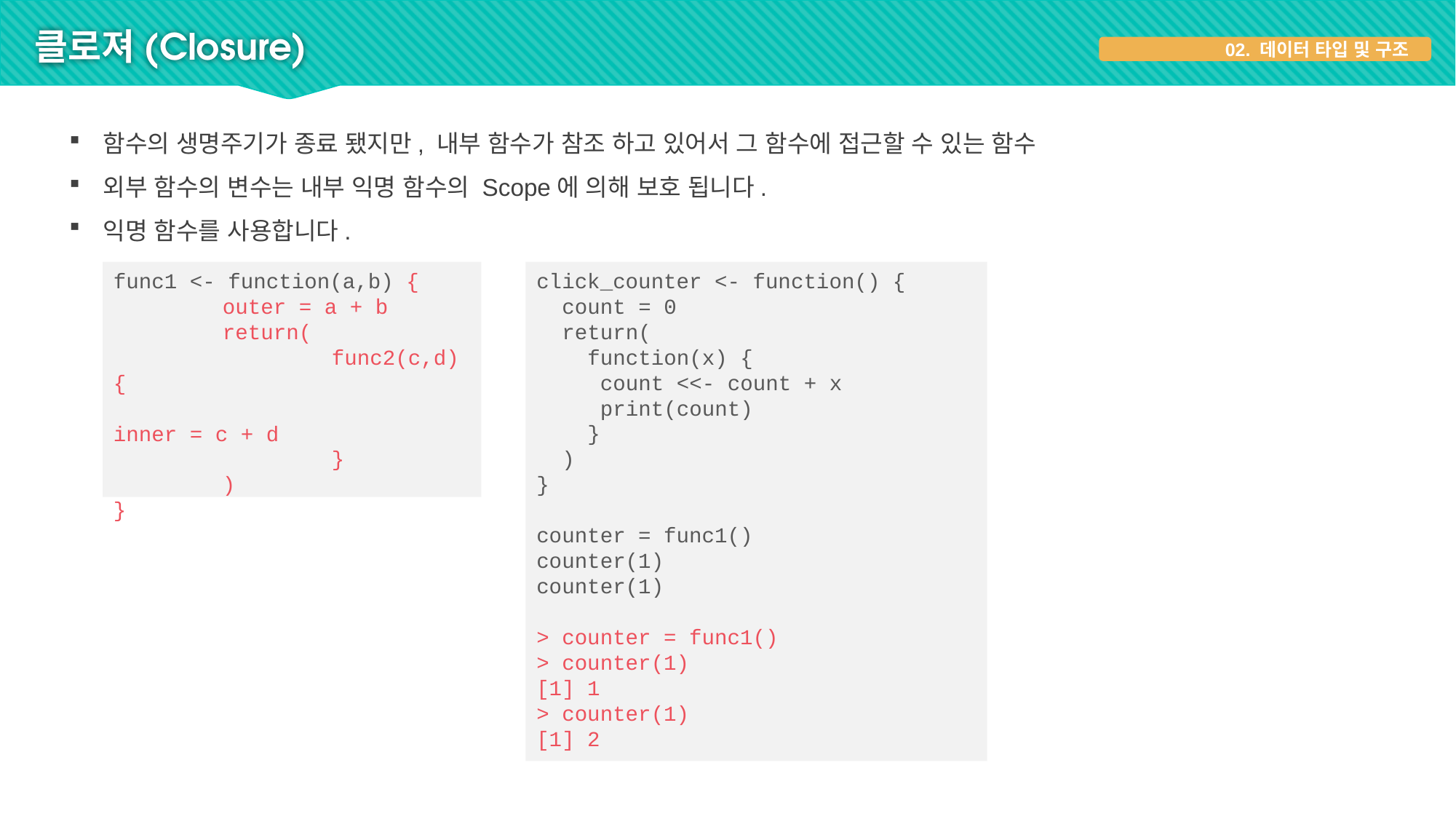

# 클로져(Closure)
02. 데이터 타입 및 구조
함수의 생명주기가 종료 됐지만, 내부 함수가 참조 하고 있어서 그 함수에 접근할 수 있는 함수
외부 함수의 변수는 내부 익명 함수의 Scope에 의해 보호 됩니다.
익명 함수를 사용합니다.

click_counter <- function() {
  count = 0
  return(
    function(x) {
     count <<- count + x
     print(count)
    }
  )
}

counter = func1()
counter(1)
counter(1)

> counter = func1()
> counter(1)
[1] 1
> counter(1)
[1] 2
func1 <- function(a,b) {
	outer = a + b
	return(
		func2(c,d) {
			inner = c + d
		}
	)
}